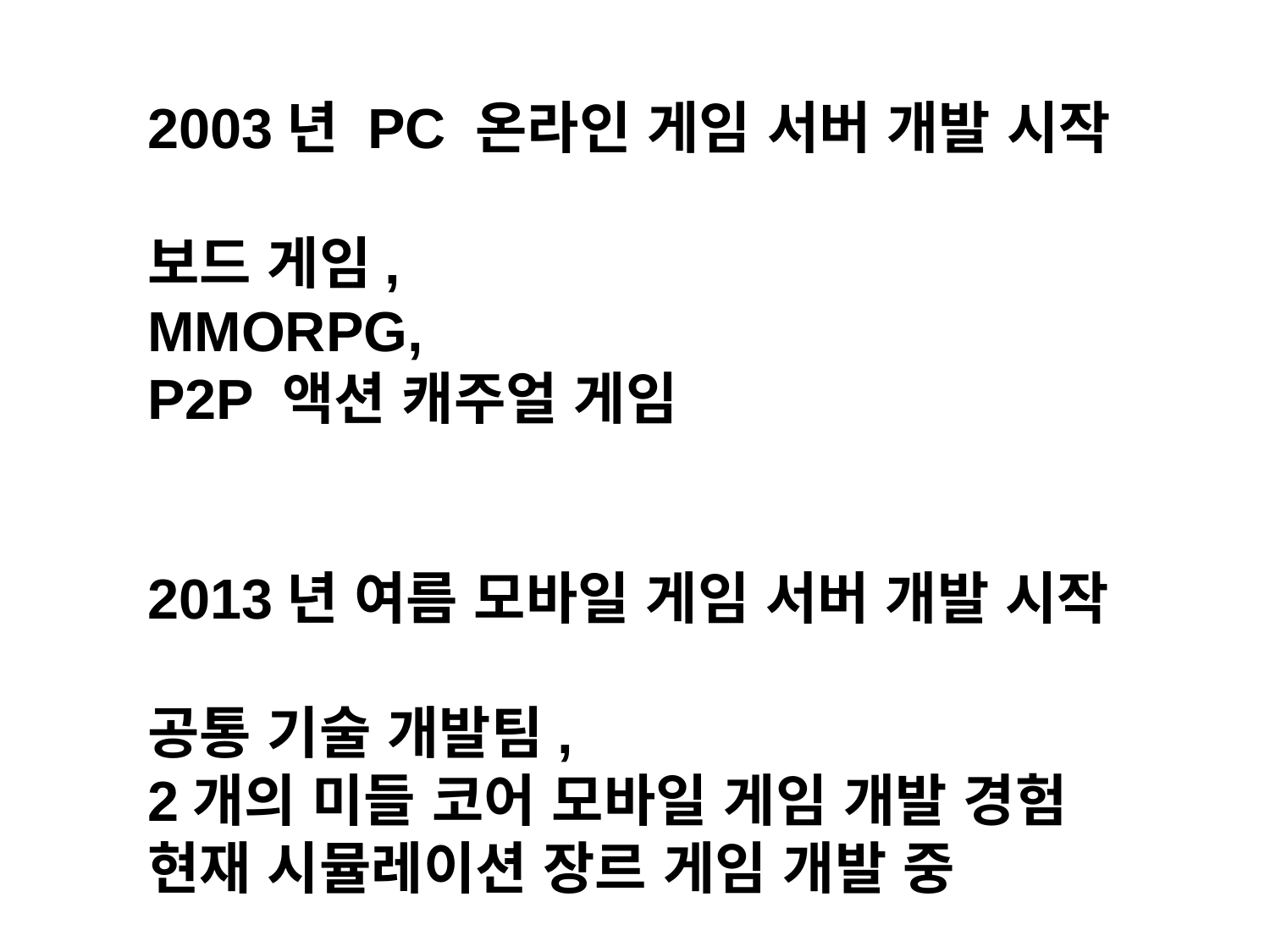

2003년 PC 온라인 게임 서버 개발 시작

보드 게임,
MMORPG,
P2P 액션 캐주얼 게임
2013년 여름 모바일 게임 서버 개발 시작

공통 기술 개발팀,
2개의 미들 코어 모바일 게임 개발 경험
현재 시뮬레이션 장르 게임 개발 중